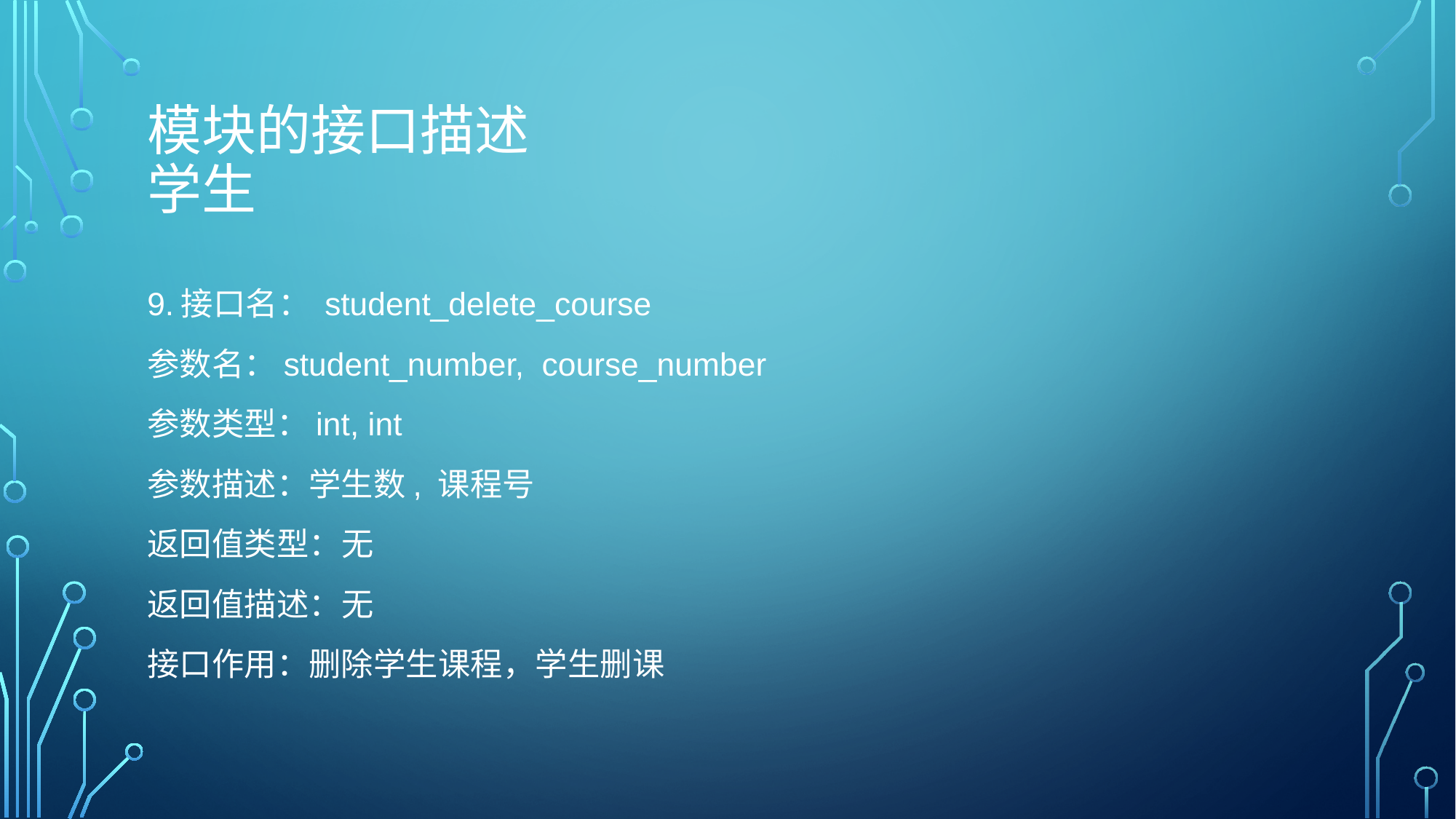

# 模块的接口描述 学生

9.接口名： student_delete_course
参数名：student_number,  course_number
参数类型：int, int
参数描述：学生数, 课程号
返回值类型：无
返回值描述：无
接口作用：删除学生课程，学生删课